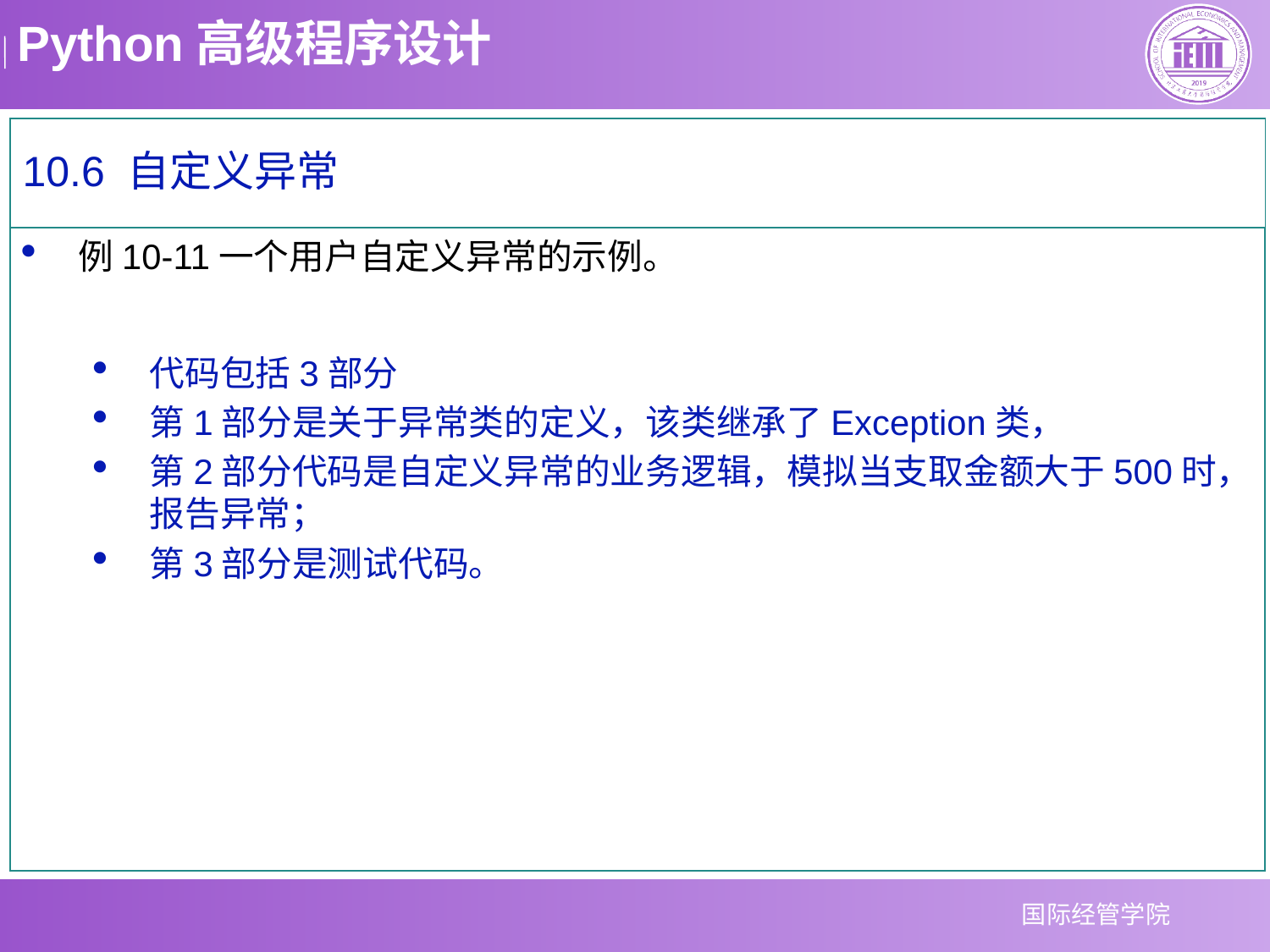

10.6 自定义异常
例10-11一个用户自定义异常的示例。

代码包括3部分
第1部分是关于异常类的定义，该类继承了Exception类，
第2部分代码是自定义异常的业务逻辑，模拟当支取金额大于500时，报告异常；
第3部分是测试代码。